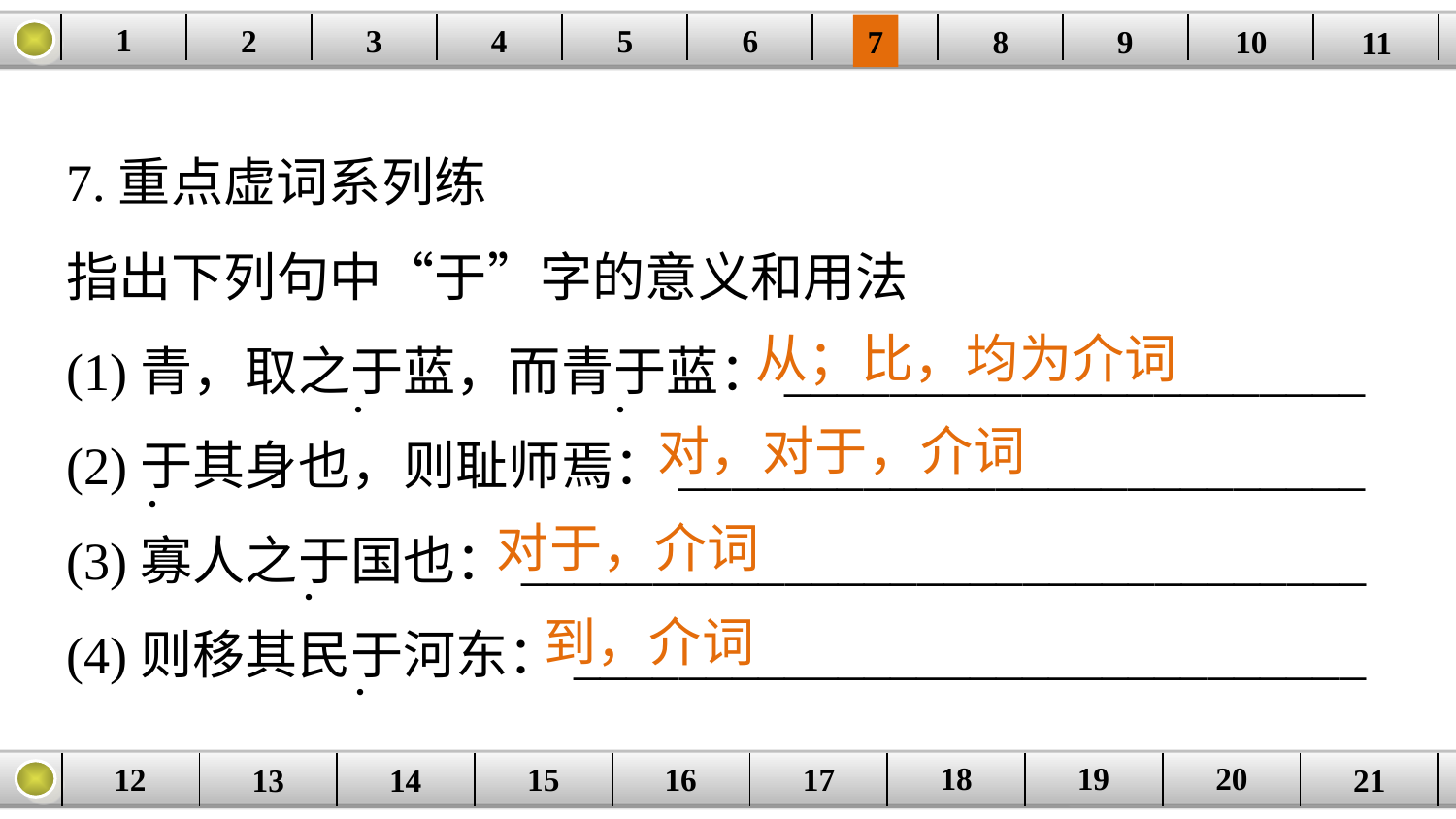

1
2
3
4
|  |  |  |  |  |  |  |  |  |  |  |
| --- | --- | --- | --- | --- | --- | --- | --- | --- | --- | --- |
5
6
7
8
9
10
11

7.重点虚词系列练
指出下列句中“于”字的意义和用法
(1)青，取之于蓝，而青于蓝：______________________
(2)于其身也，则耻师焉：__________________________
(3)寡人之于国也：________________________________
(4)则移其民于河东：______________________________
从；比，均为介词
·
·
对，对于，介词
·
对于，介词
·
到，介词
·
20
19

18
17
16
12
15
14
|  |  |  |  |  |  |  |  |  |  |
| --- | --- | --- | --- | --- | --- | --- | --- | --- | --- |
13
21